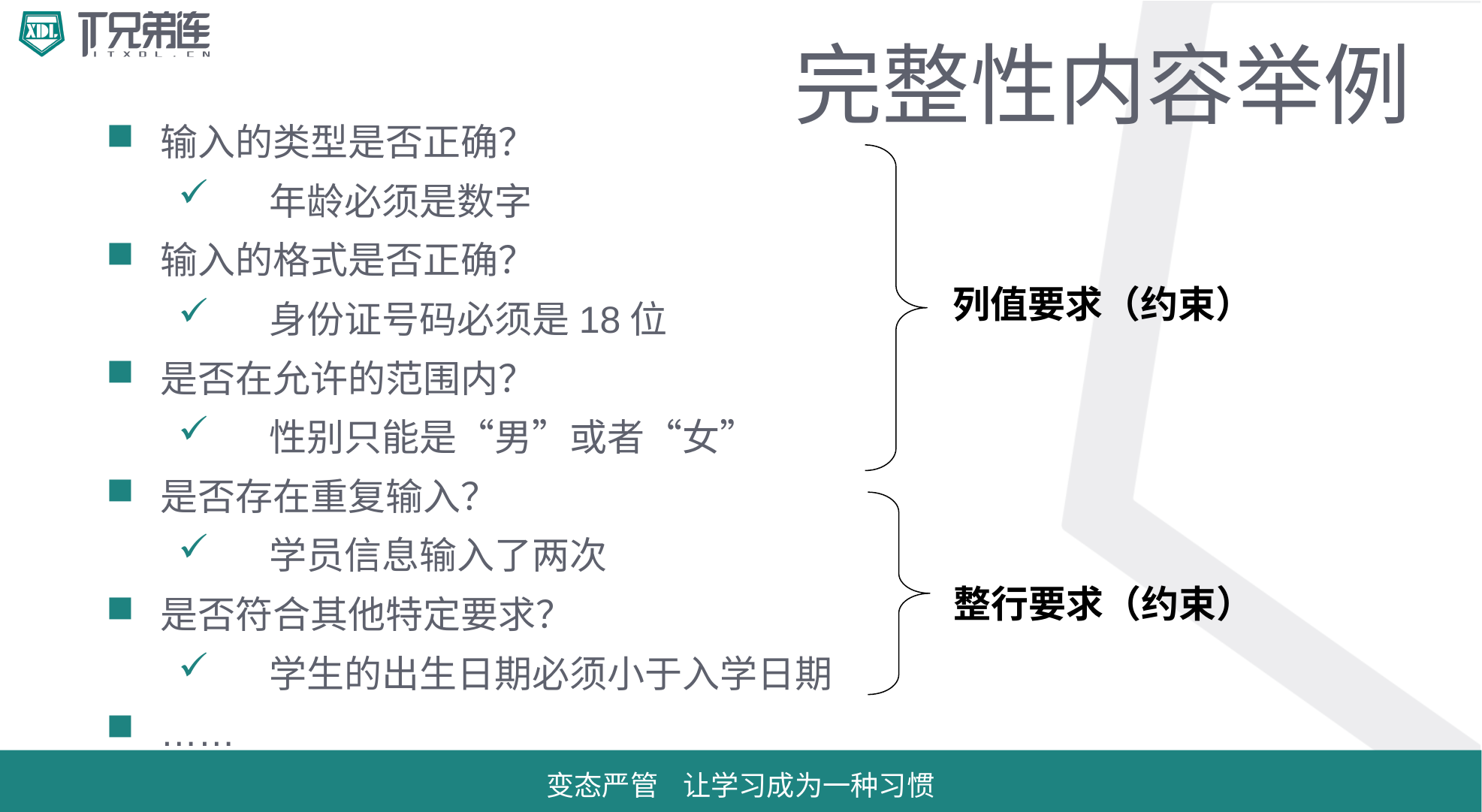

# 完整性内容举例
输入的类型是否正确？
年龄必须是数字
输入的格式是否正确？
身份证号码必须是18位
是否在允许的范围内？
性别只能是“男”或者“女”
是否存在重复输入？
学员信息输入了两次
是否符合其他特定要求？
学生的出生日期必须小于入学日期
……

列值要求（约束）

整行要求（约束）